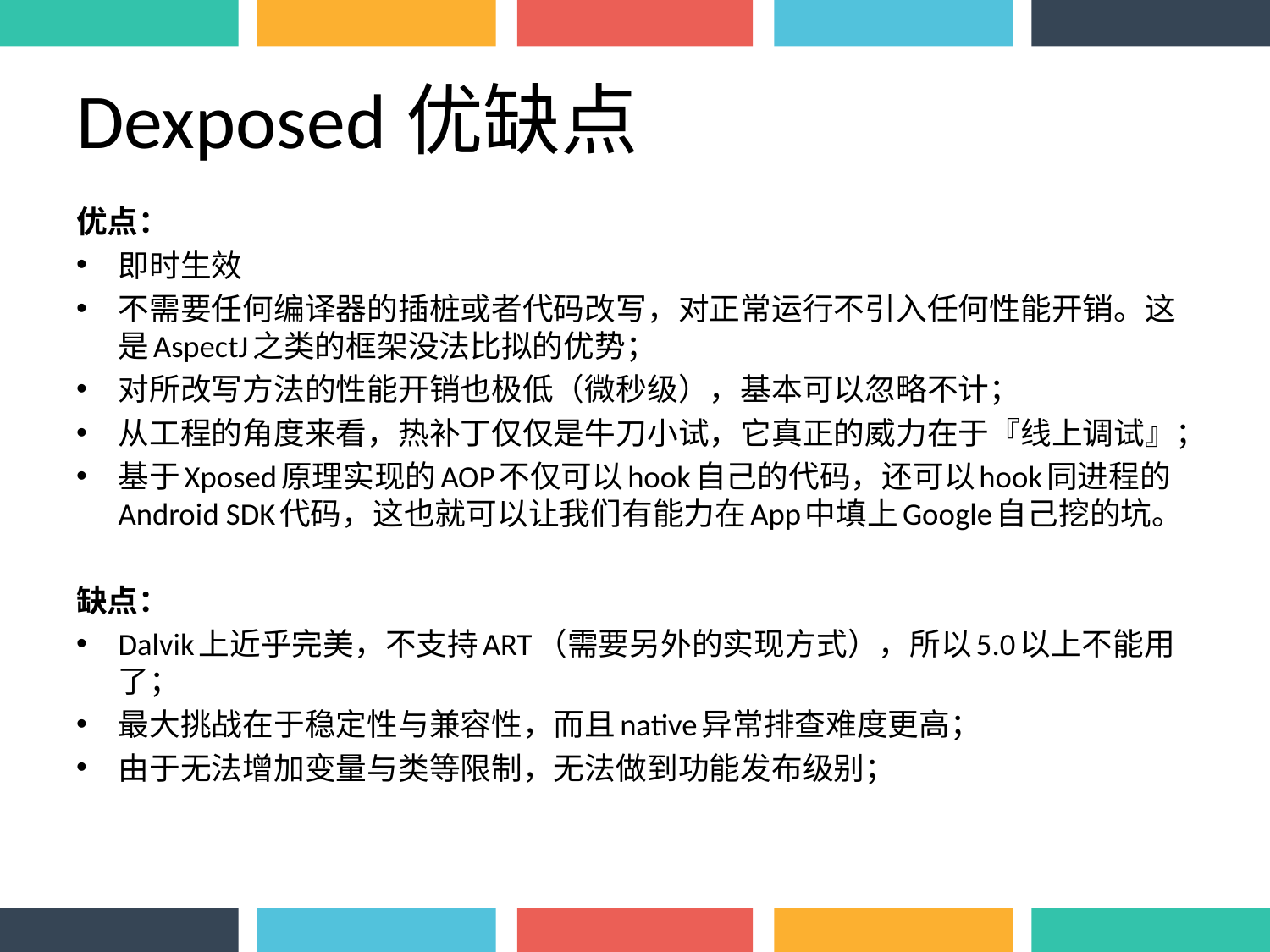

# Dexposed优缺点
优点：
即时生效
不需要任何编译器的插桩或者代码改写，对正常运行不引入任何性能开销。这是AspectJ之类的框架没法比拟的优势；
对所改写方法的性能开销也极低（微秒级），基本可以忽略不计；
从工程的角度来看，热补丁仅仅是牛刀小试，它真正的威力在于『线上调试』；
基于Xposed原理实现的AOP不仅可以hook自己的代码，还可以hook同进程的Android SDK代码，这也就可以让我们有能力在App中填上Google自己挖的坑。

缺点：
Dalvik上近乎完美，不支持ART（需要另外的实现方式），所以5.0以上不能用了；
最大挑战在于稳定性与兼容性，而且native异常排查难度更高；
由于无法增加变量与类等限制，无法做到功能发布级别；